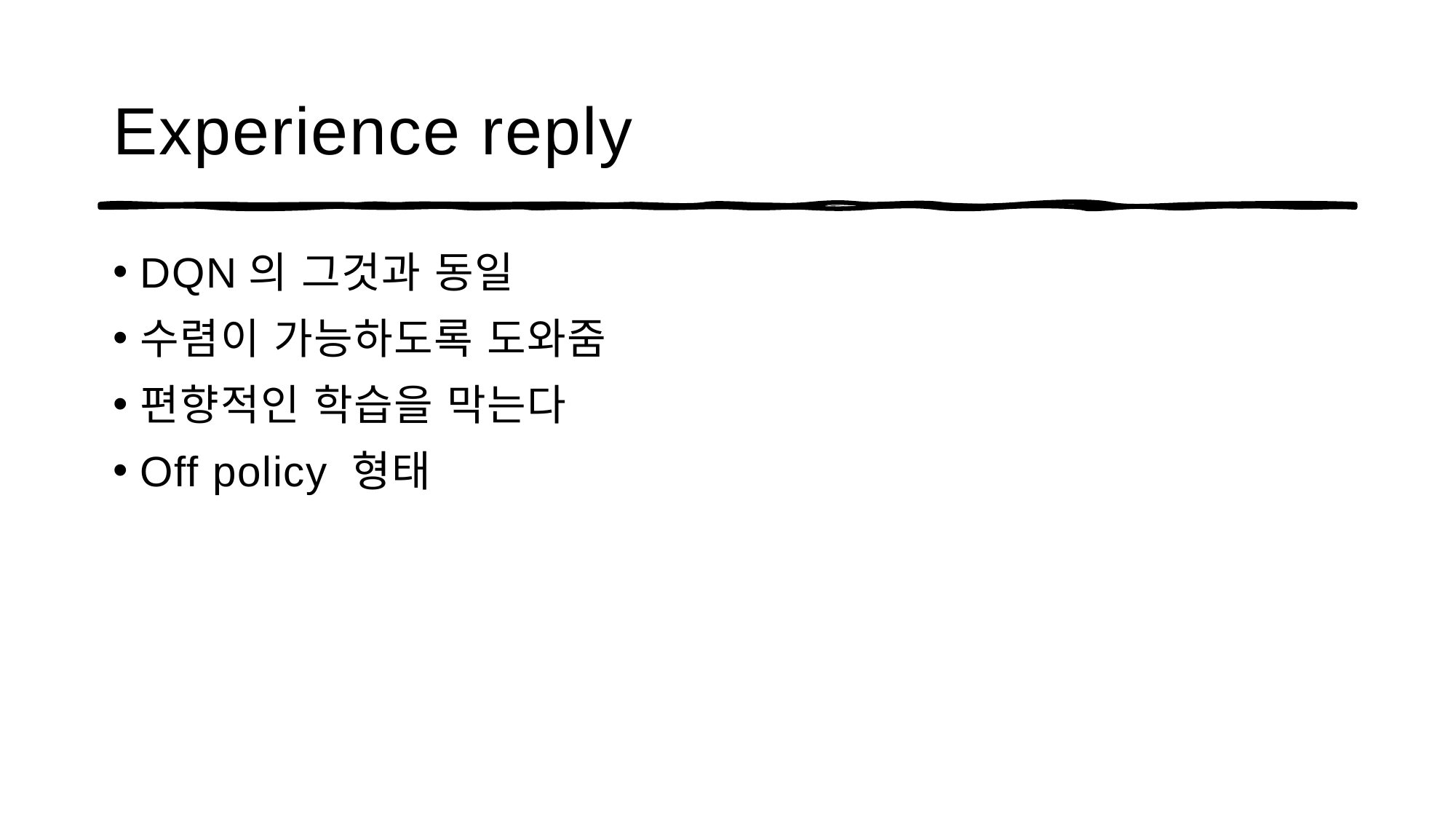

# Experience reply
DQN의 그것과 동일
수렴이 가능하도록 도와줌
편향적인 학습을 막는다
Off policy 형태